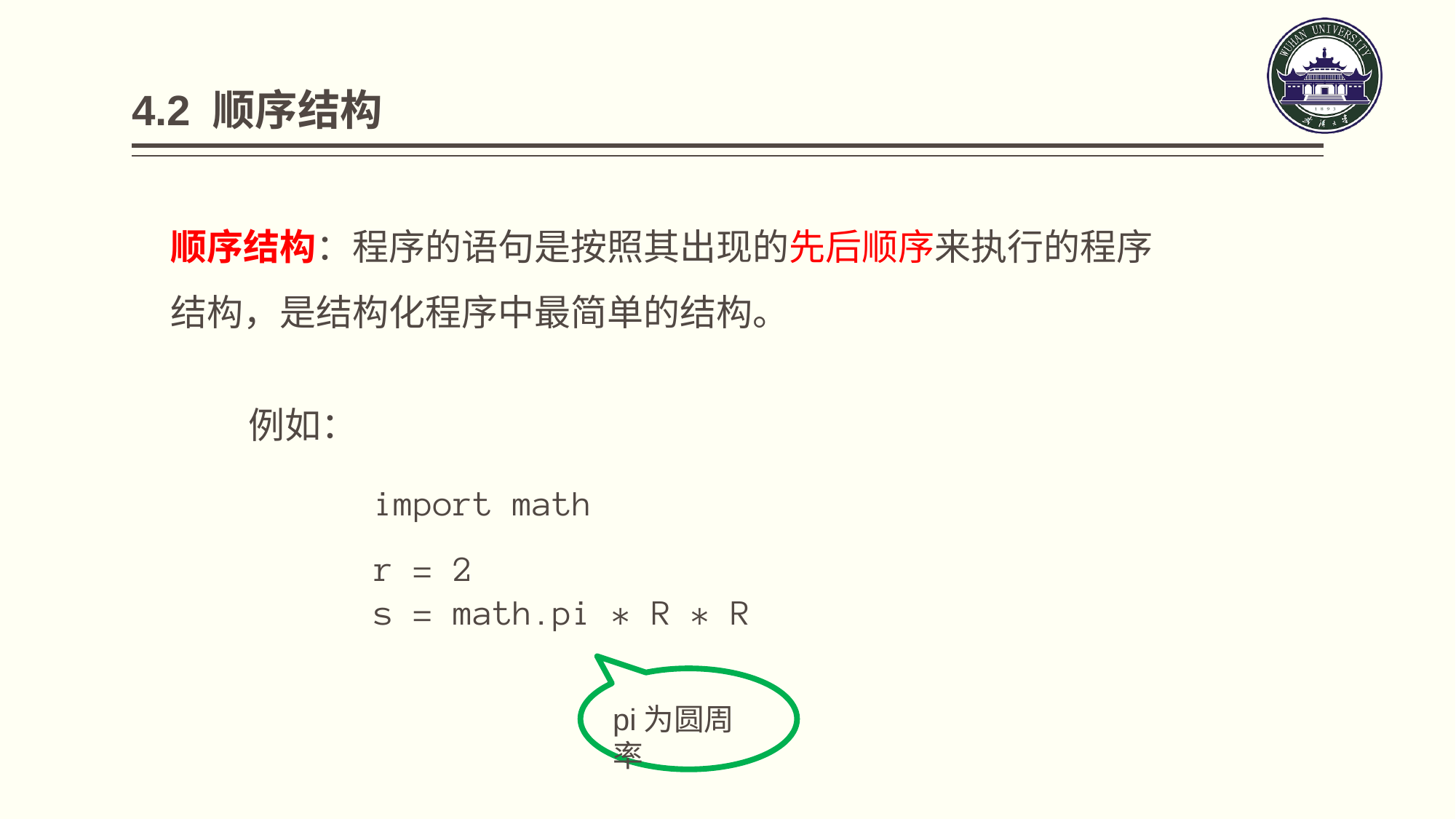

# 4.2 顺序结构
顺序结构：程序的语句是按照其出现的先后顺序来执行的程序结构，是结构化程序中最简单的结构。
例如：
import math
r = 2
s = math.pi * R * R

pi为圆周率